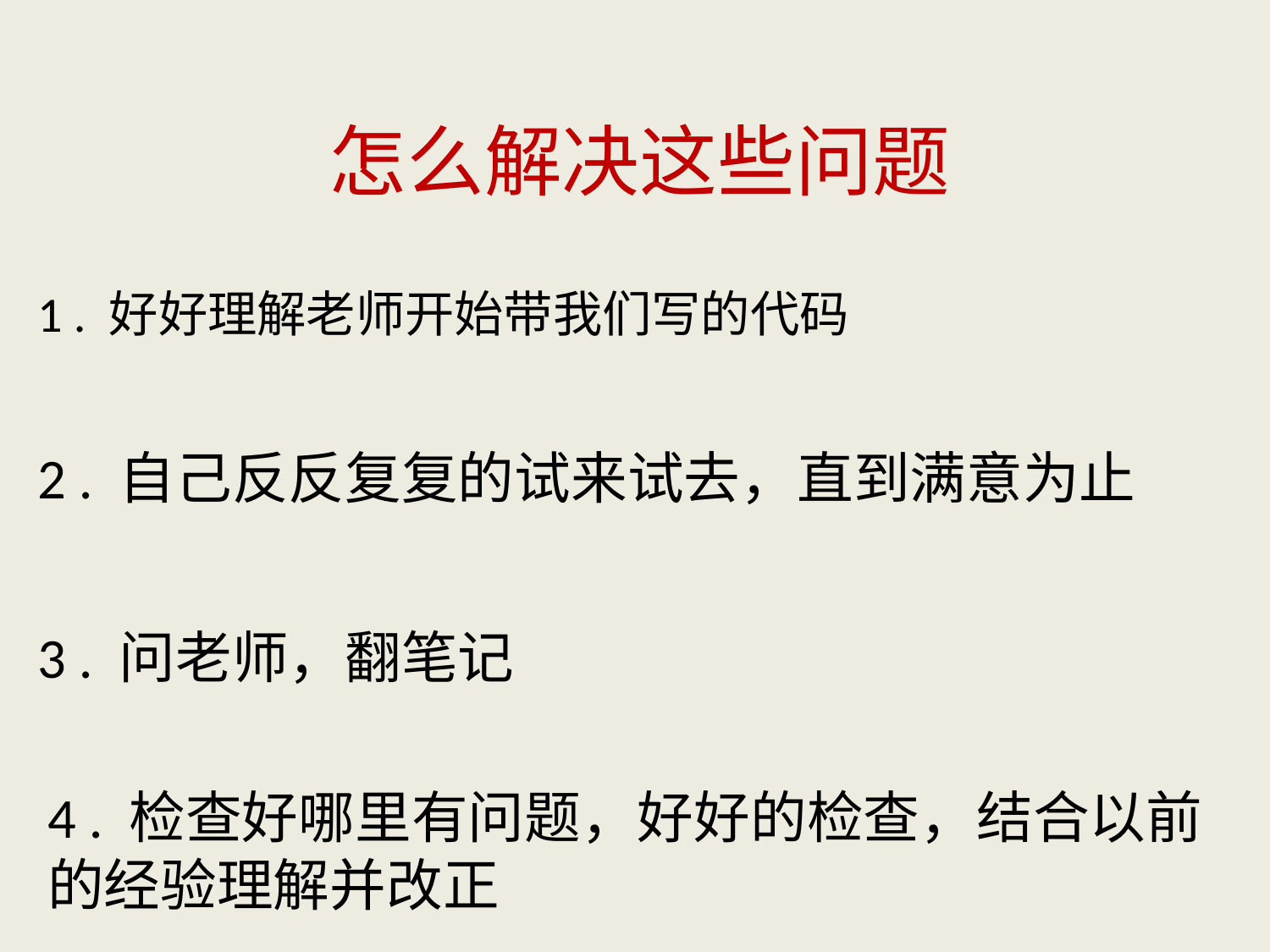

怎么解决这些问题
1 . 好好理解老师开始带我们写的代码
2 . 自己反反复复的试来试去，直到满意为止
3 . 问老师，翻笔记
4 . 检查好哪里有问题，好好的检查，结合以前的经验理解并改正